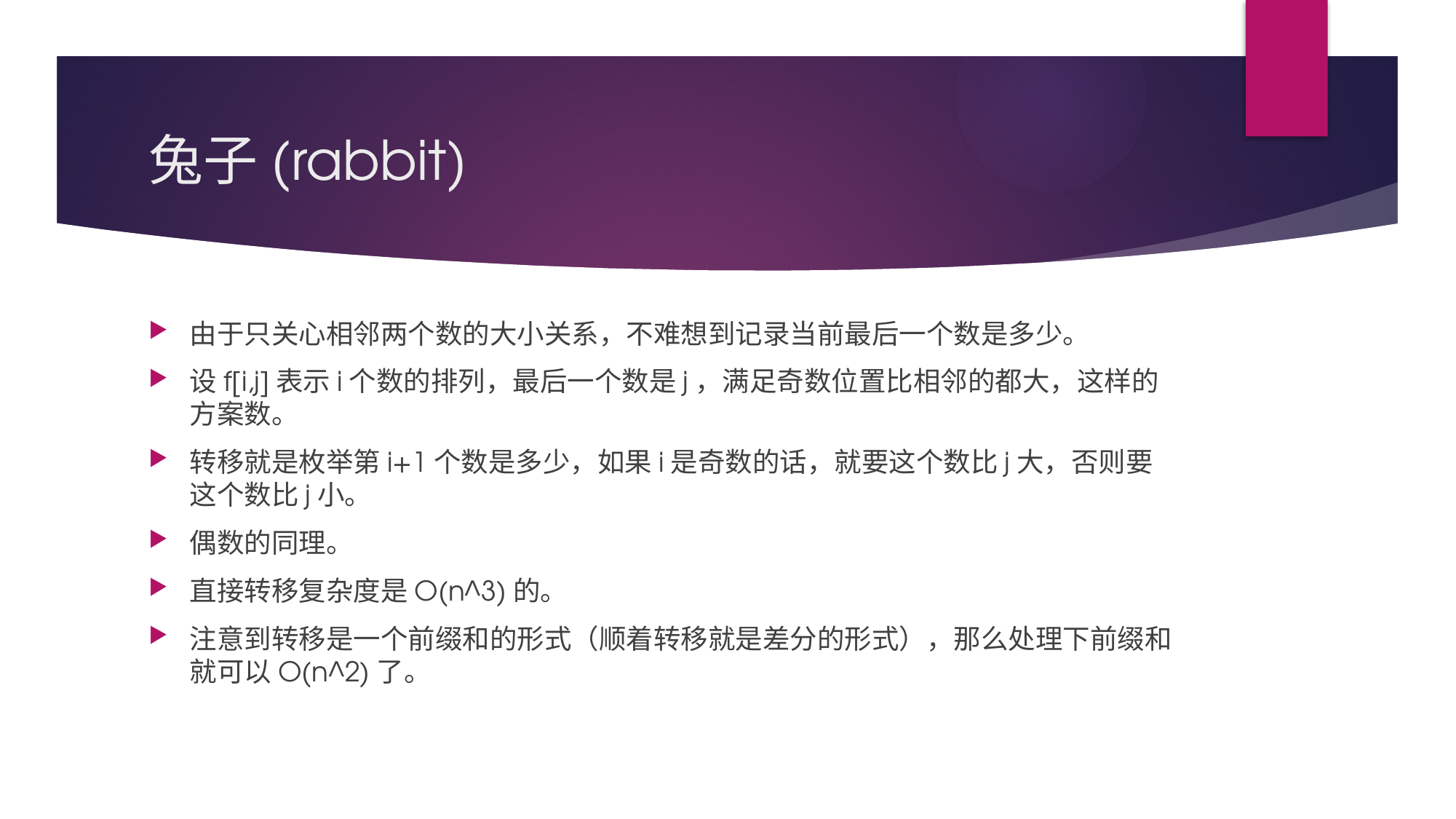

# 兔子(rabbit)
由于只关心相邻两个数的大小关系，不难想到记录当前最后一个数是多少。
设f[i,j]表示i个数的排列，最后一个数是j，满足奇数位置比相邻的都大，这样的方案数。
转移就是枚举第i+1个数是多少，如果i是奇数的话，就要这个数比j大，否则要这个数比j小。
偶数的同理。
直接转移复杂度是O(n^3)的。
注意到转移是一个前缀和的形式（顺着转移就是差分的形式），那么处理下前缀和就可以O(n^2)了。